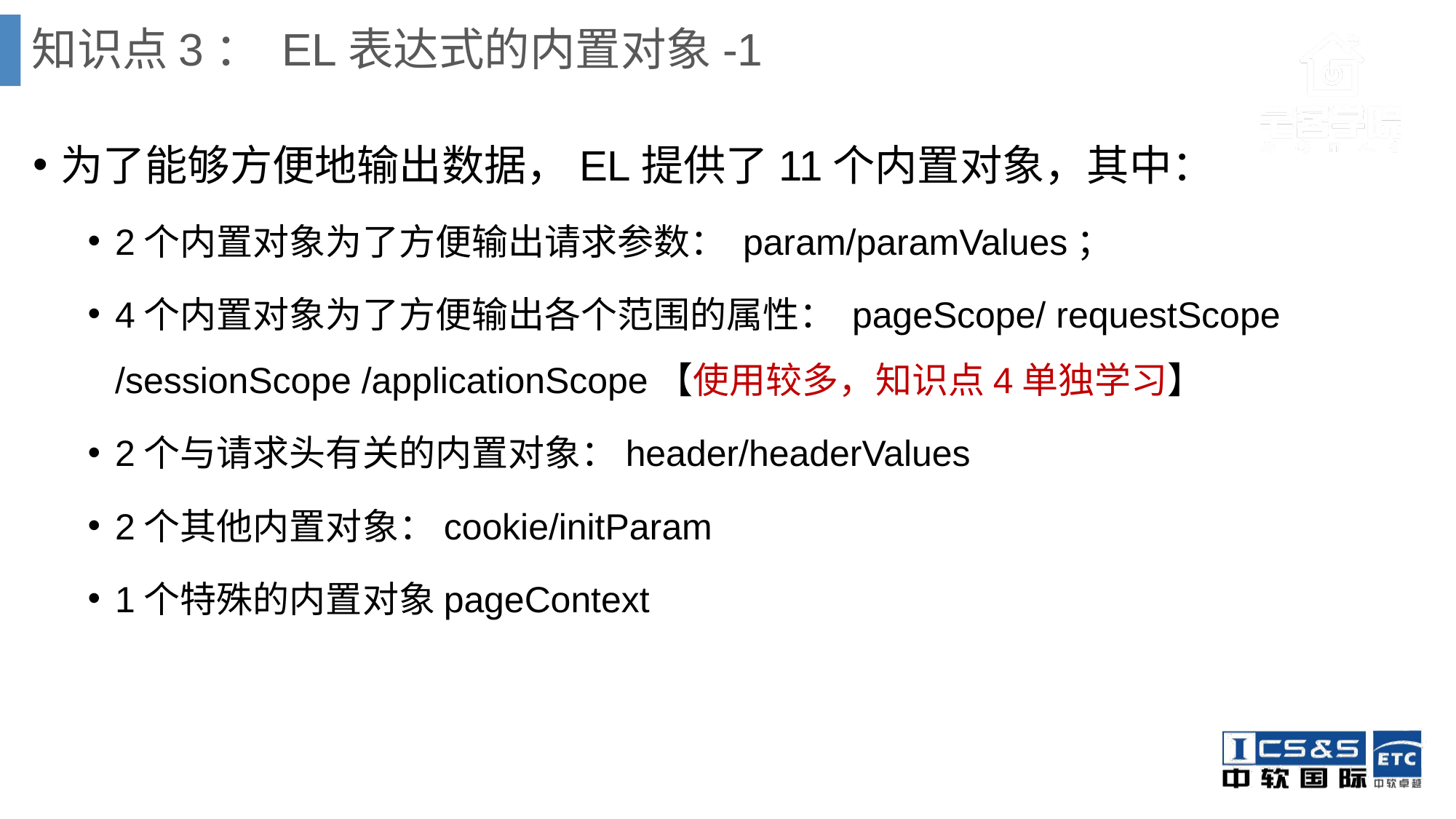

# 知识点3： EL表达式的内置对象-1
为了能够方便地输出数据，EL提供了11个内置对象，其中：
2个内置对象为了方便输出请求参数： param/paramValues；
4个内置对象为了方便输出各个范围的属性： pageScope/ requestScope /sessionScope /applicationScope【使用较多，知识点4单独学习】
2个与请求头有关的内置对象：header/headerValues
2个其他内置对象：cookie/initParam
1个特殊的内置对象pageContext